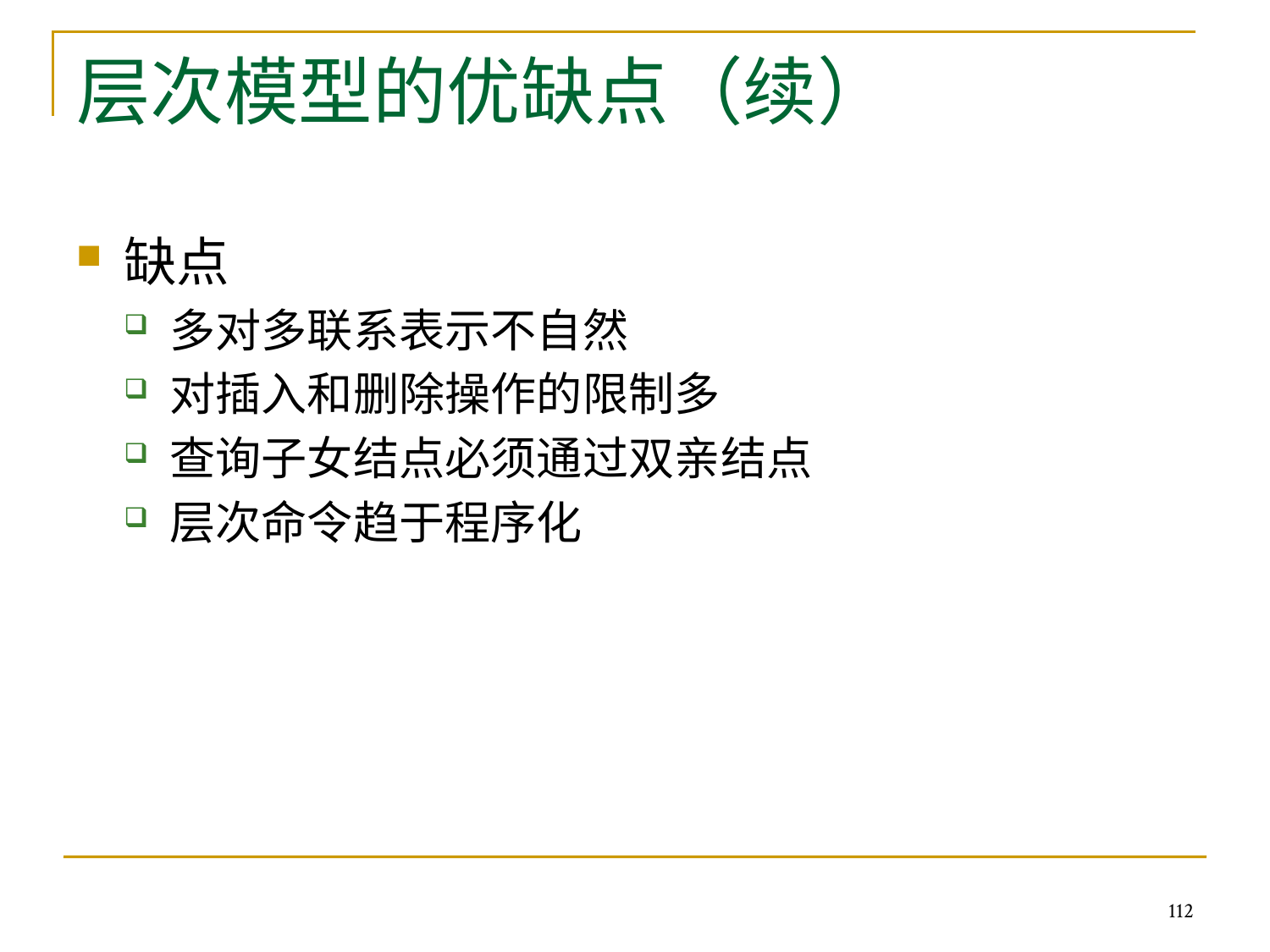

# 层次模型的优缺点（续）
缺点
多对多联系表示不自然
对插入和删除操作的限制多
查询子女结点必须通过双亲结点
层次命令趋于程序化

112